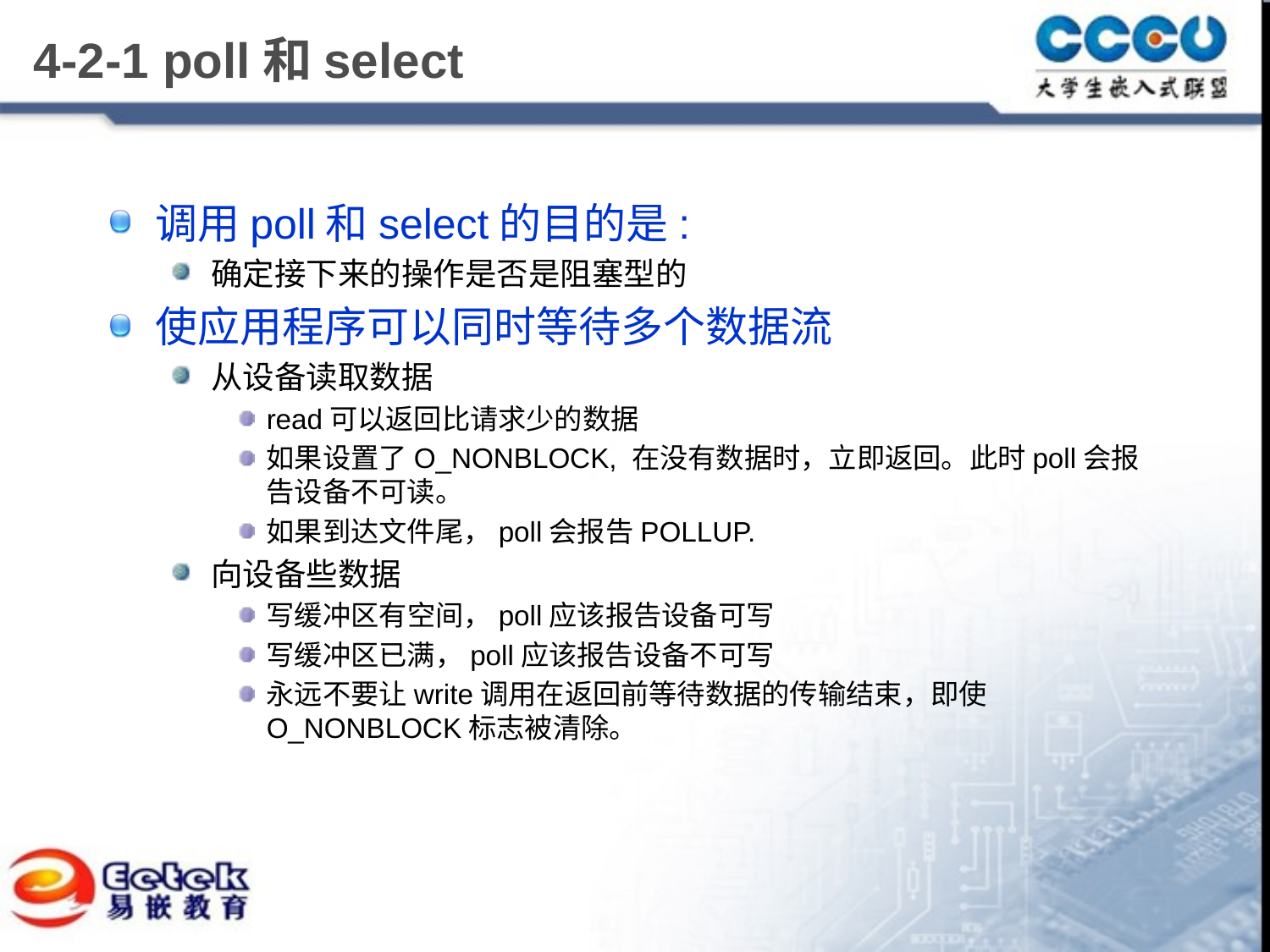

# 4-2-1 poll和select
调用poll和select的目的是:
确定接下来的操作是否是阻塞型的
使应用程序可以同时等待多个数据流
从设备读取数据
read可以返回比请求少的数据
如果设置了O_NONBLOCK, 在没有数据时，立即返回。此时poll会报告设备不可读。
如果到达文件尾，poll会报告POLLUP.
向设备些数据
写缓冲区有空间，poll应该报告设备可写
写缓冲区已满，poll应该报告设备不可写
永远不要让write调用在返回前等待数据的传输结束，即使O_NONBLOCK标志被清除。